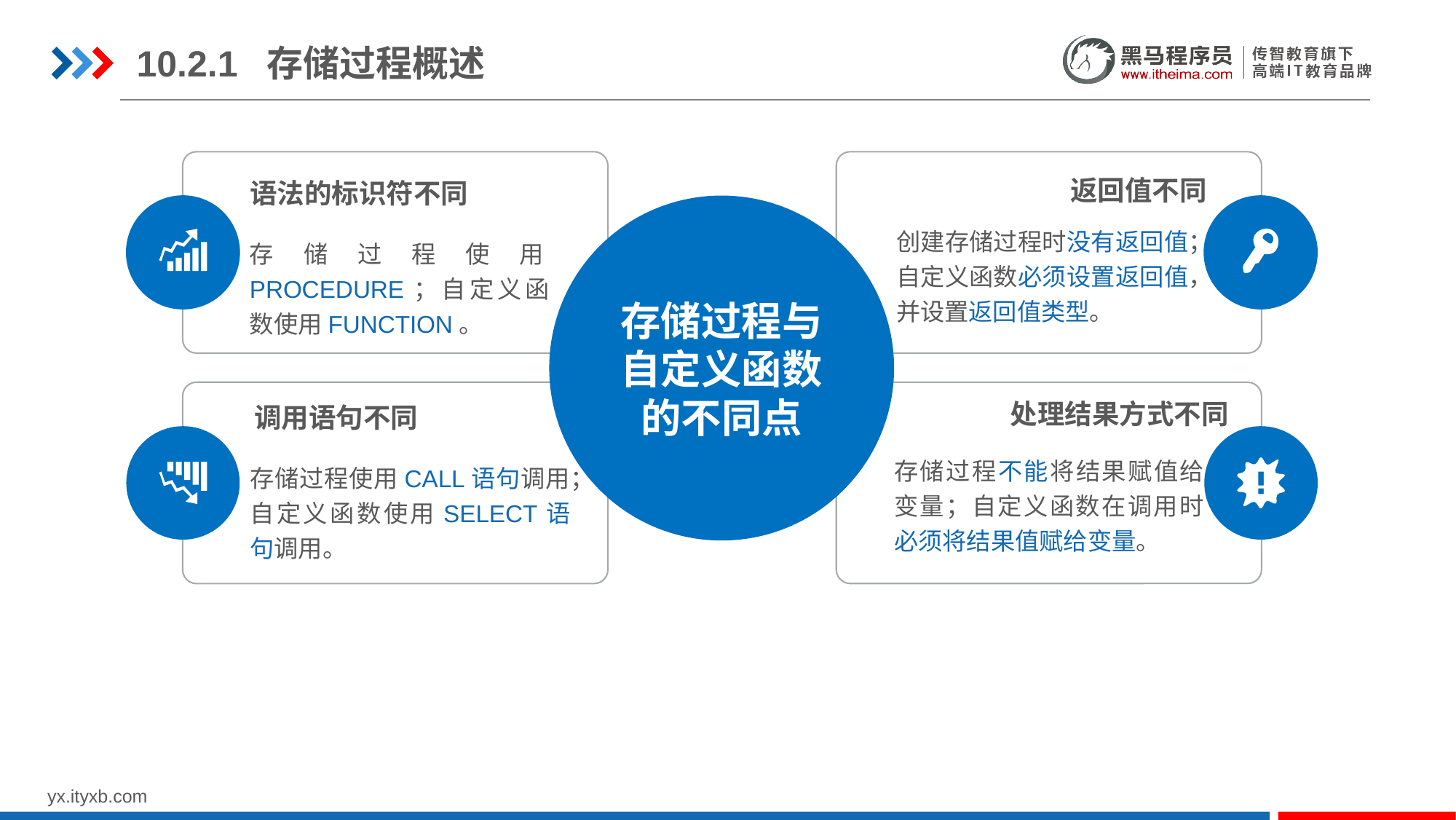

10.2.1  存储过程概述

语法的标识符不同
返回值不同

创建存储过程时没有返回值；自定义函数必须设置返回值，并设置返回值类型。
存储过程使用PROCEDURE；自定义函数使用FUNCTION。
存储过程与自定义函数的不同点

调用语句不同
处理结果方式不同

存储过程不能将结果赋值给变量；自定义函数在调用时必须将结果值赋给变量。

存储过程使用CALL语句调用；自定义函数使用SELECT语句调用。